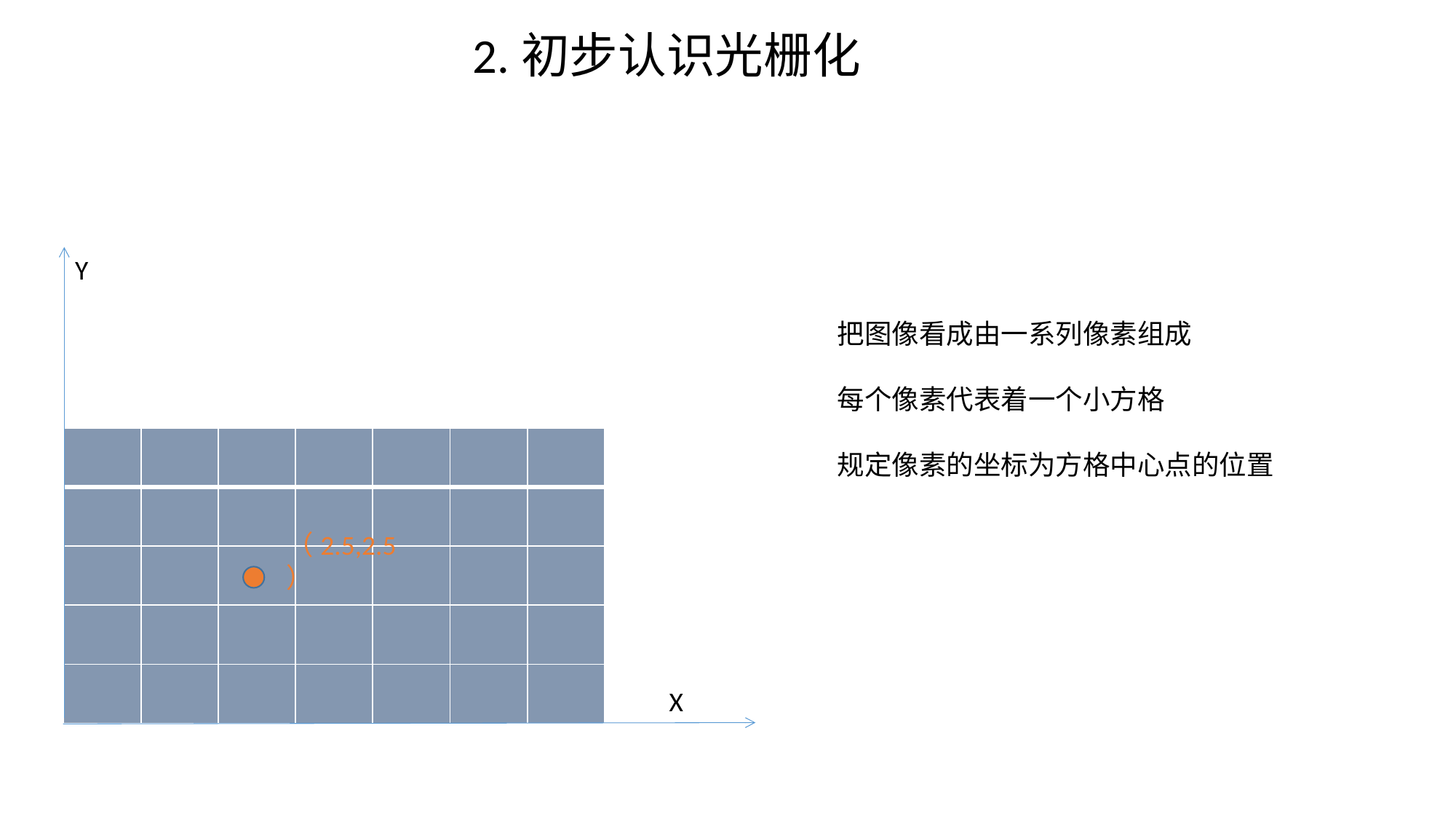

2.初步认识光栅化
Y
把图像看成由一系列像素组成

每个像素代表着一个小方格

规定像素的坐标为方格中心点的位置
|  |  |  |  |  |  |  |
| --- | --- | --- | --- | --- | --- | --- |
|  |  |  |  |  |  |  |
|  |  |  |  |  |  |  |
|  |  |  |  |  |  |  |
|  |  |  |  |  |  |  |
（2.5,2.5）

X